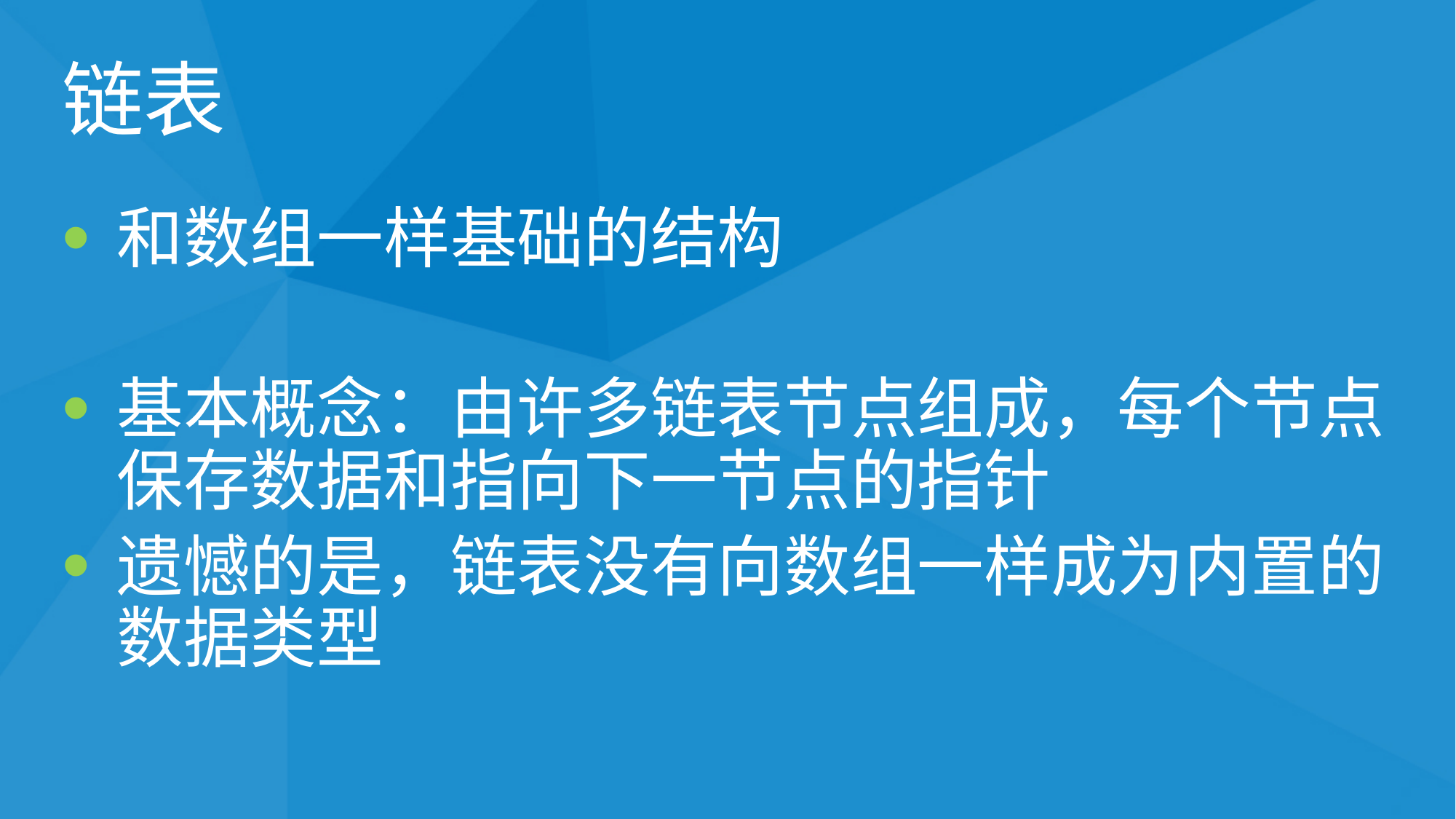

# 链表
和数组一样基础的结构

基本概念：由许多链表节点组成，每个节点保存数据和指向下一节点的指针
遗憾的是，链表没有向数组一样成为内置的数据类型